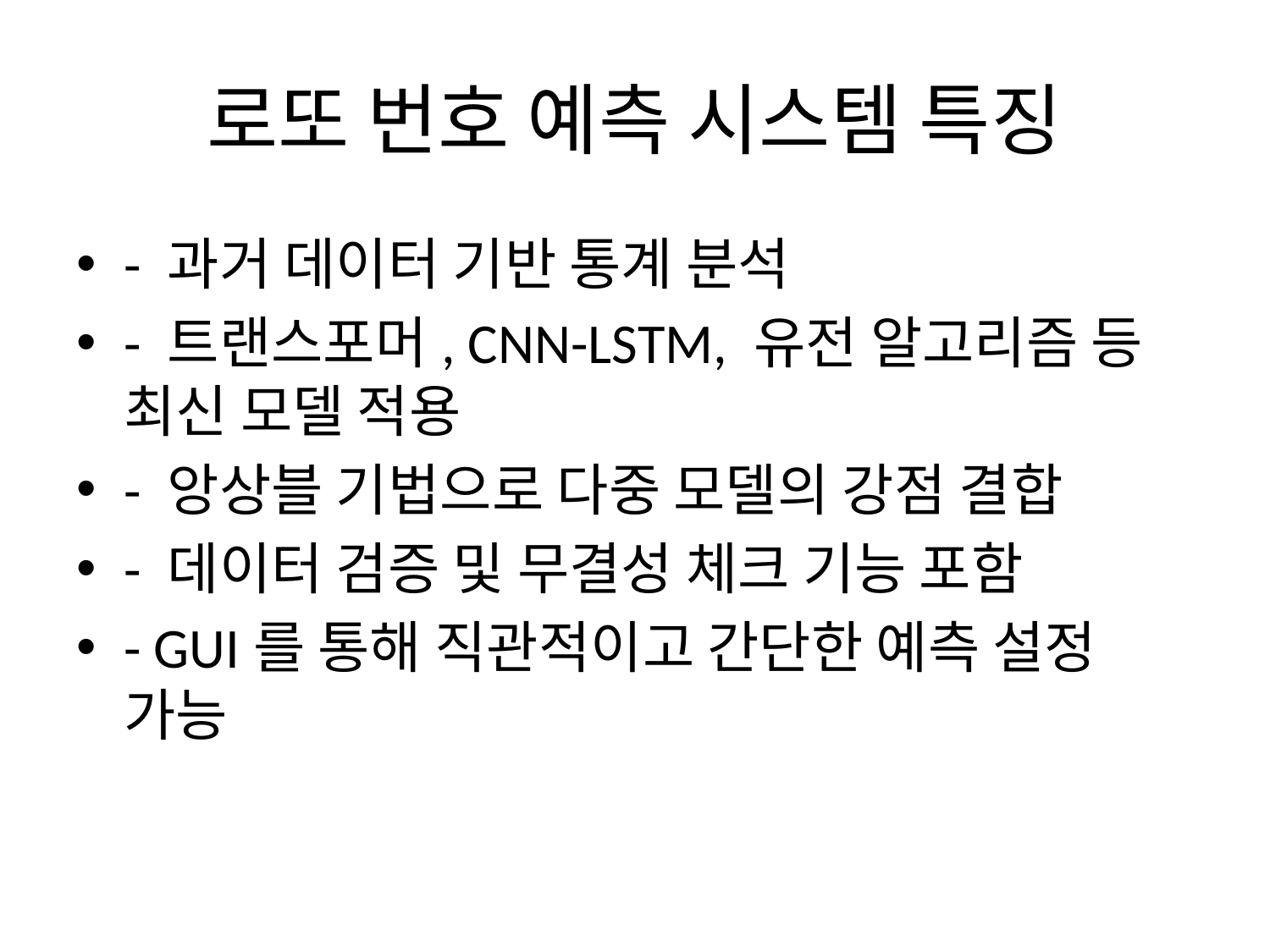

# 로또 번호 예측 시스템 특징
- 과거 데이터 기반 통계 분석
- 트랜스포머, CNN-LSTM, 유전 알고리즘 등 최신 모델 적용
- 앙상블 기법으로 다중 모델의 강점 결합
- 데이터 검증 및 무결성 체크 기능 포함
- GUI를 통해 직관적이고 간단한 예측 설정 가능